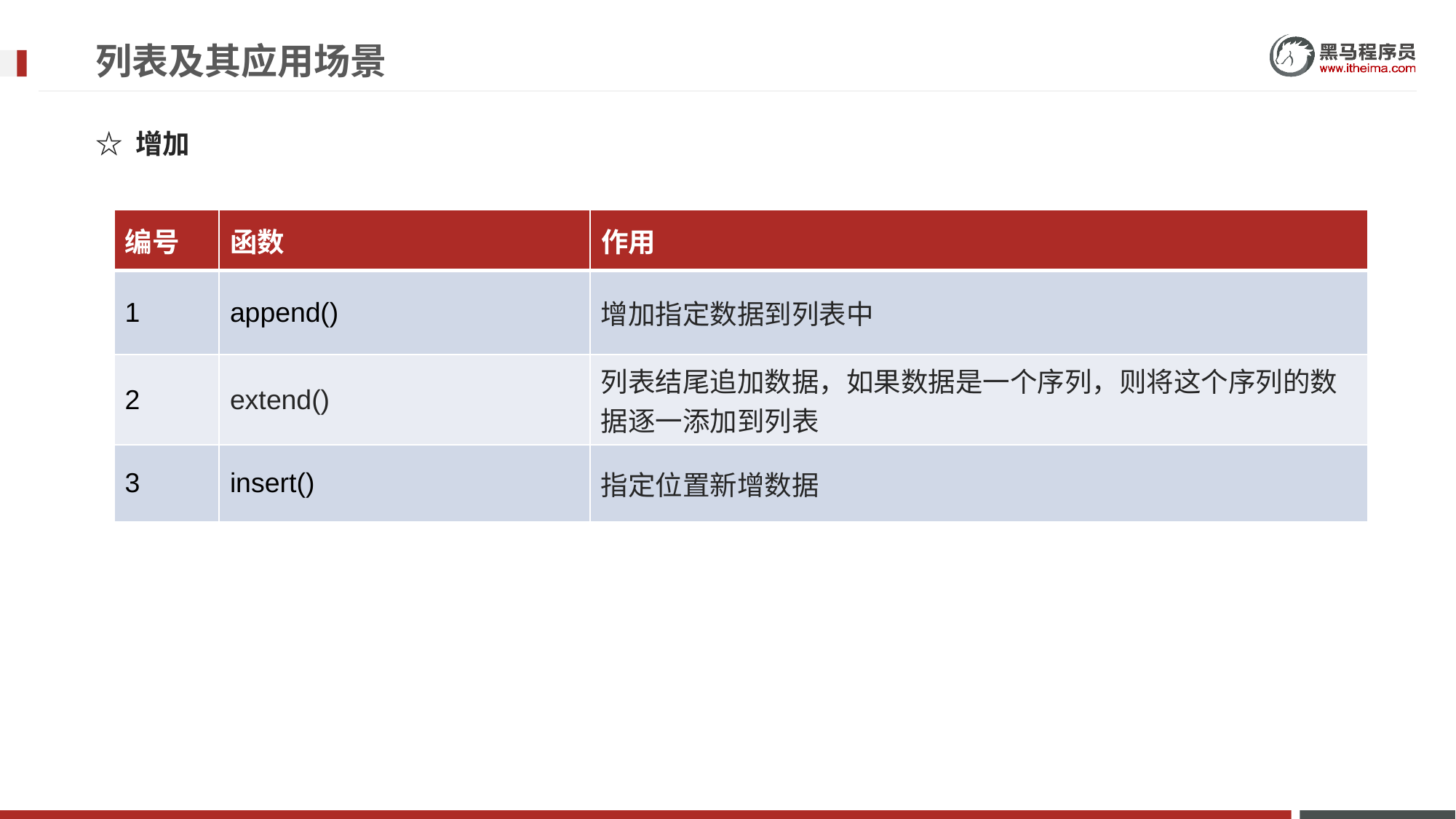

# 列表及其应用场景
☆ 增加
| 编号 | 函数 | 作用 |
| --- | --- | --- |
| 1 | append() | 增加指定数据到列表中 |
| 2 | extend() | 列表结尾追加数据，如果数据是一个序列，则将这个序列的数据逐一添加到列表 |
| 3 | insert() | 指定位置新增数据 |